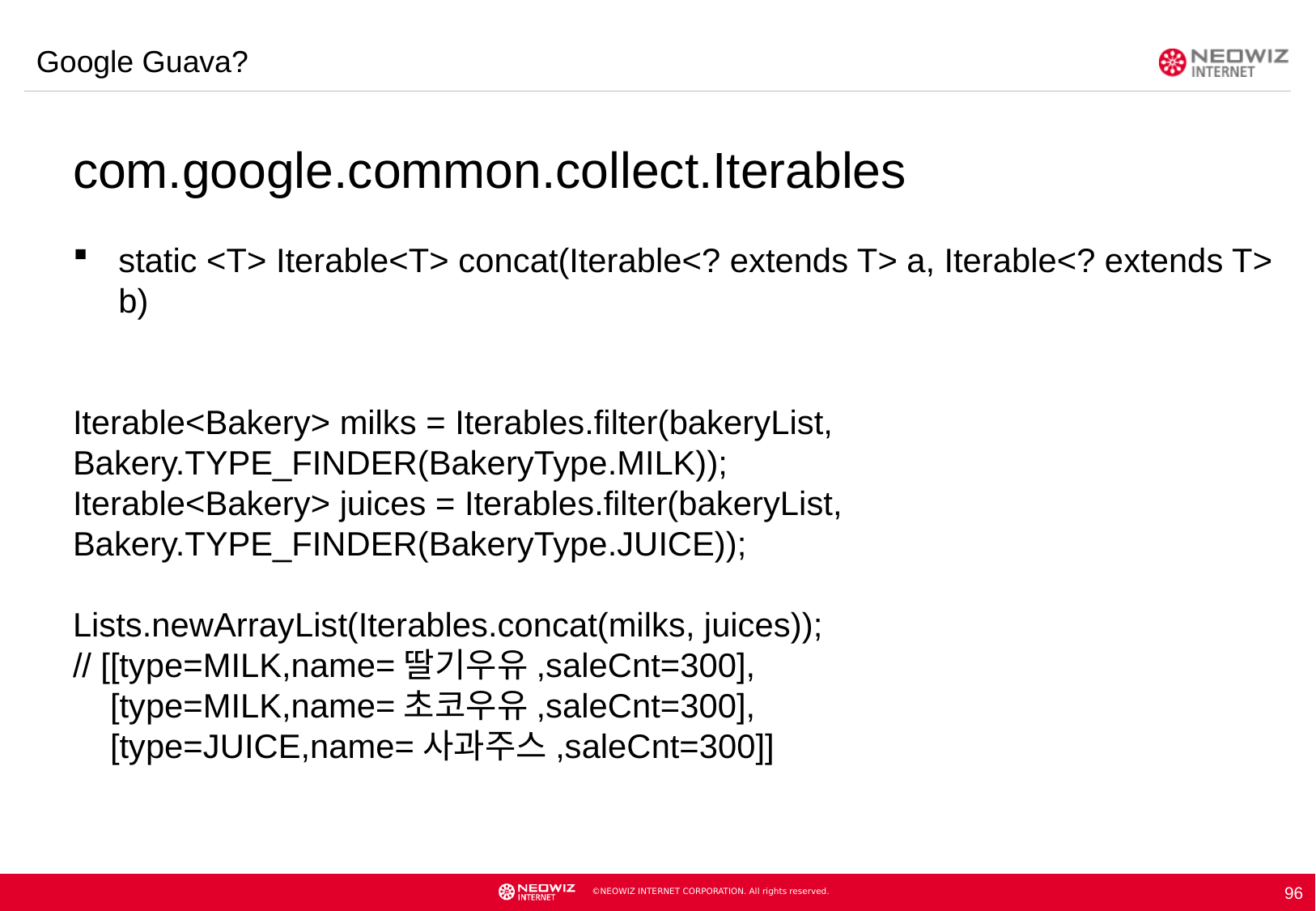

Google Guava?

com.google.common.collect.Iterables

static <T> Iterable<T> concat(Iterable<? extends T> a, Iterable<? extends T> b)

Iterable<Bakery> milks = Iterables.filter(bakeryList, Bakery.TYPE_FINDER(BakeryType.MILK));
Iterable<Bakery> juices = Iterables.filter(bakeryList, Bakery.TYPE_FINDER(BakeryType.JUICE));

Lists.newArrayList(Iterables.concat(milks, juices));
// [[type=MILK,name=딸기우유,saleCnt=300],
    [type=MILK,name=초코우유,saleCnt=300],
    [type=JUICE,name=사과주스,saleCnt=300]]

96